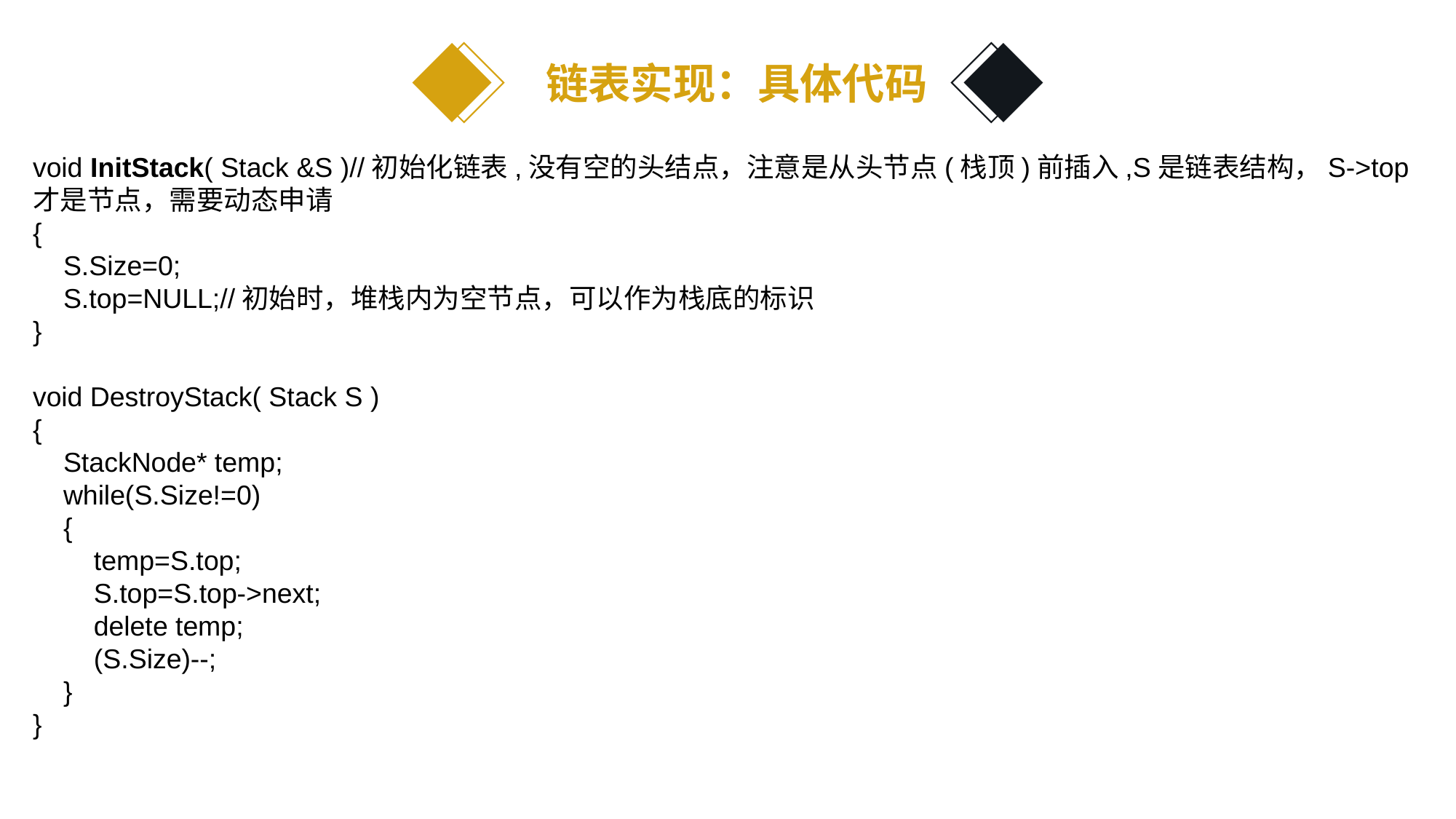

链表实现：具体代码
void InitStack( Stack &S )//初始化链表,没有空的头结点，注意是从头节点(栈顶)前插入,S是链表结构，S->top才是节点，需要动态申请
{
    S.Size=0;
    S.top=NULL;//初始时，堆栈内为空节点，可以作为栈底的标识
}

void DestroyStack( Stack S )
{
    StackNode* temp;
    while(S.Size!=0)
    {
        temp=S.top;
        S.top=S.top->next;
        delete temp;
        (S.Size)--;
    }
}